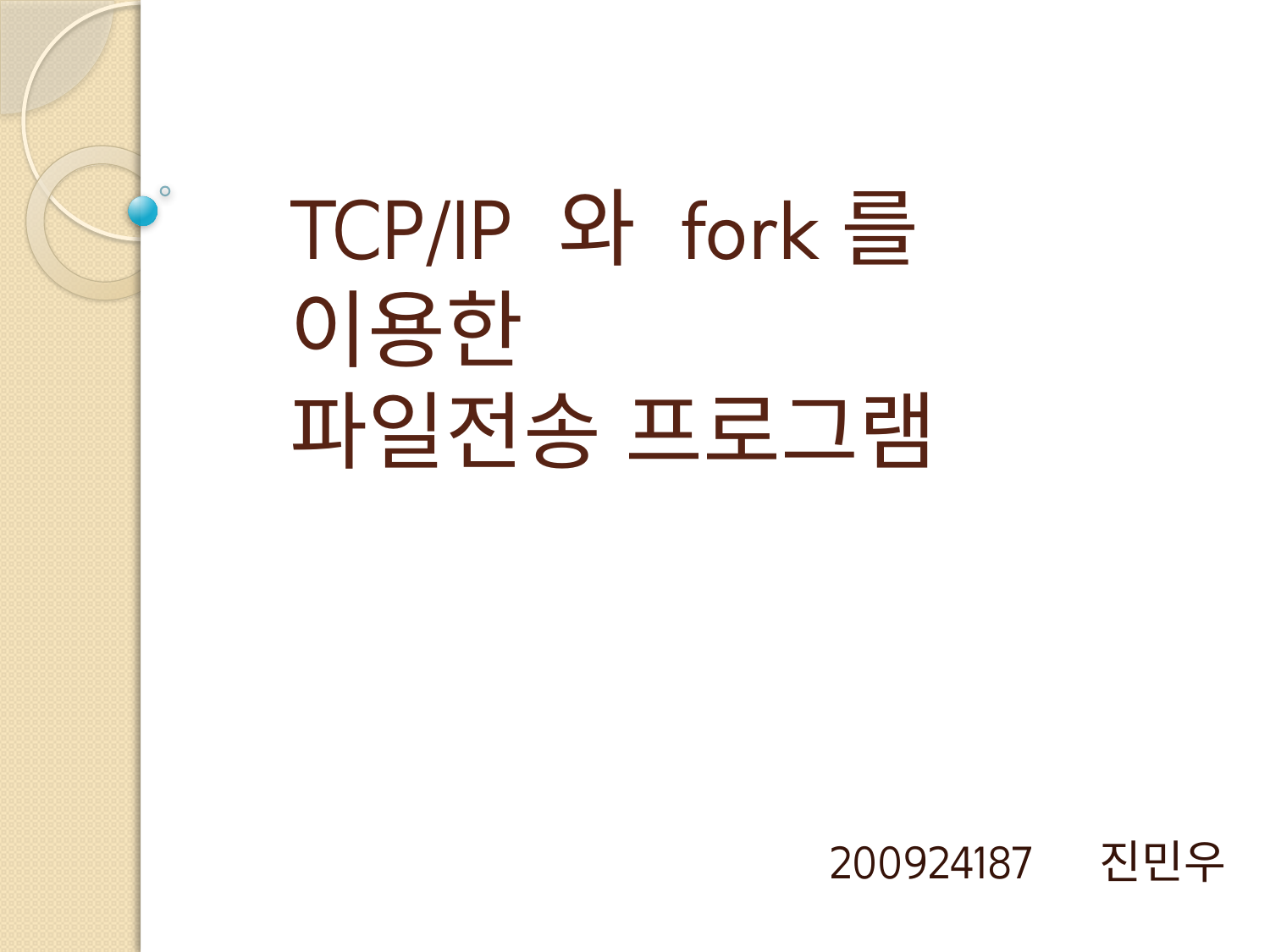

# TCP/IP 와 fork를 이용한 파일전송 프로그램
200924187    진민우